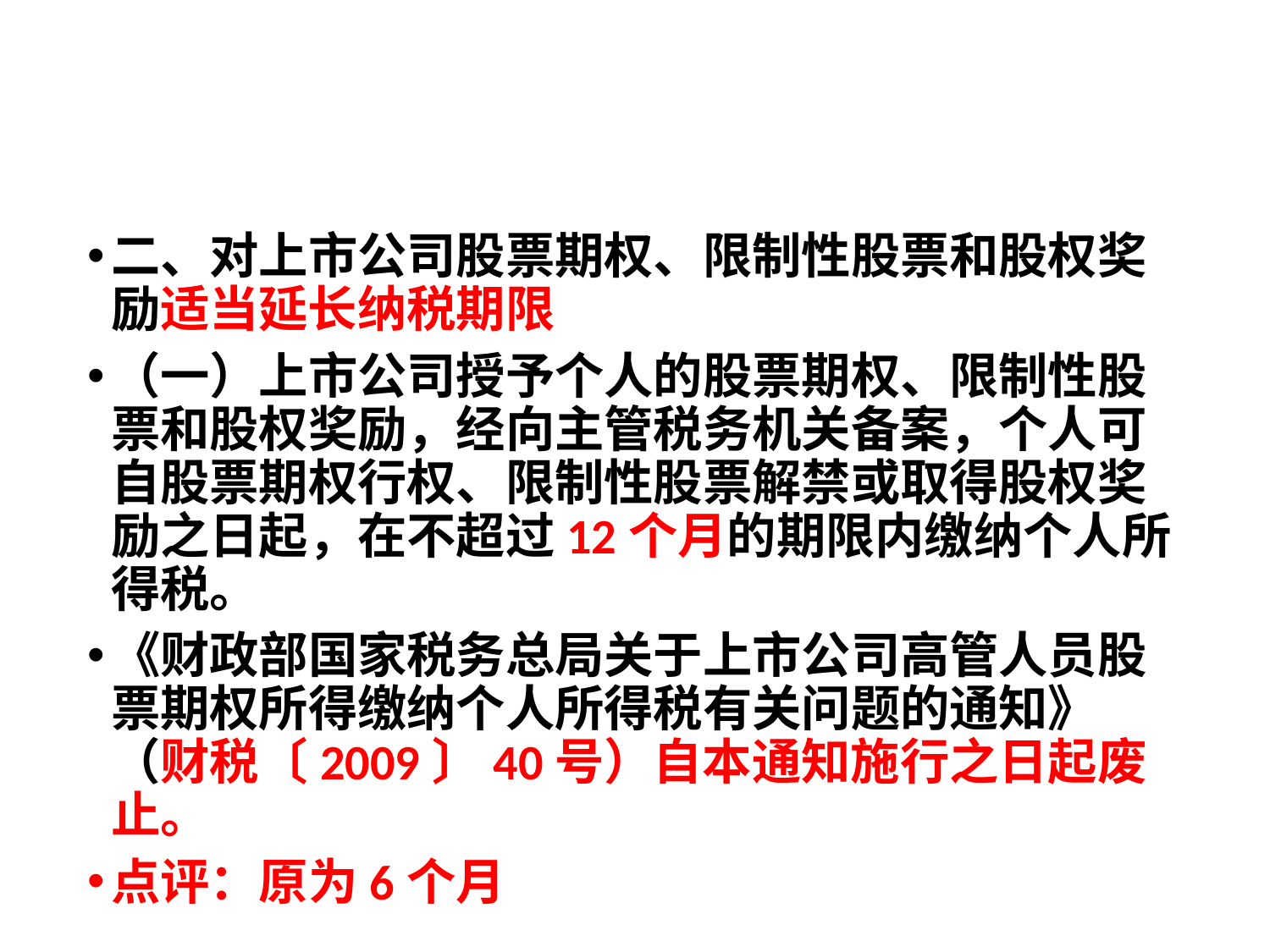

#
二、对上市公司股票期权、限制性股票和股权奖励适当延长纳税期限
（一）上市公司授予个人的股票期权、限制性股票和股权奖励，经向主管税务机关备案，个人可自股票期权行权、限制性股票解禁或取得股权奖励之日起，在不超过12个月的期限内缴纳个人所得税。
《财政部国家税务总局关于上市公司高管人员股票期权所得缴纳个人所得税有关问题的通知》（财税〔2009〕40号）自本通知施行之日起废止。
点评：原为6个月